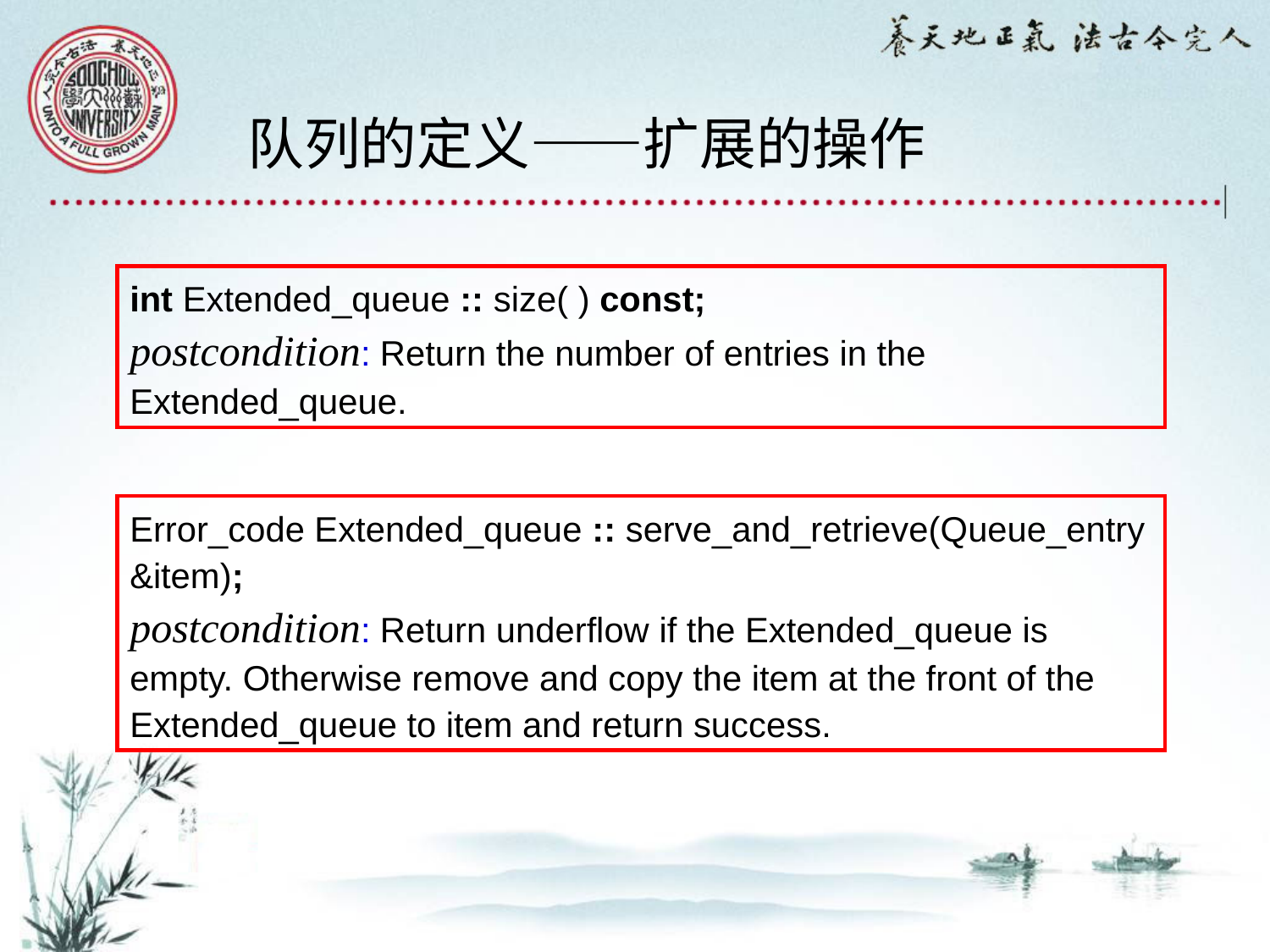

队列的定义——扩展的操作
int Extended_queue :: size( ) const;
postcondition: Return the number of entries in the Extended_queue.
Error_code Extended_queue :: serve_and_retrieve(Queue_entry &item);
postcondition: Return underflow if the Extended_queue is empty. Otherwise remove and copy the item at the front of the Extended_queue to item and return success.